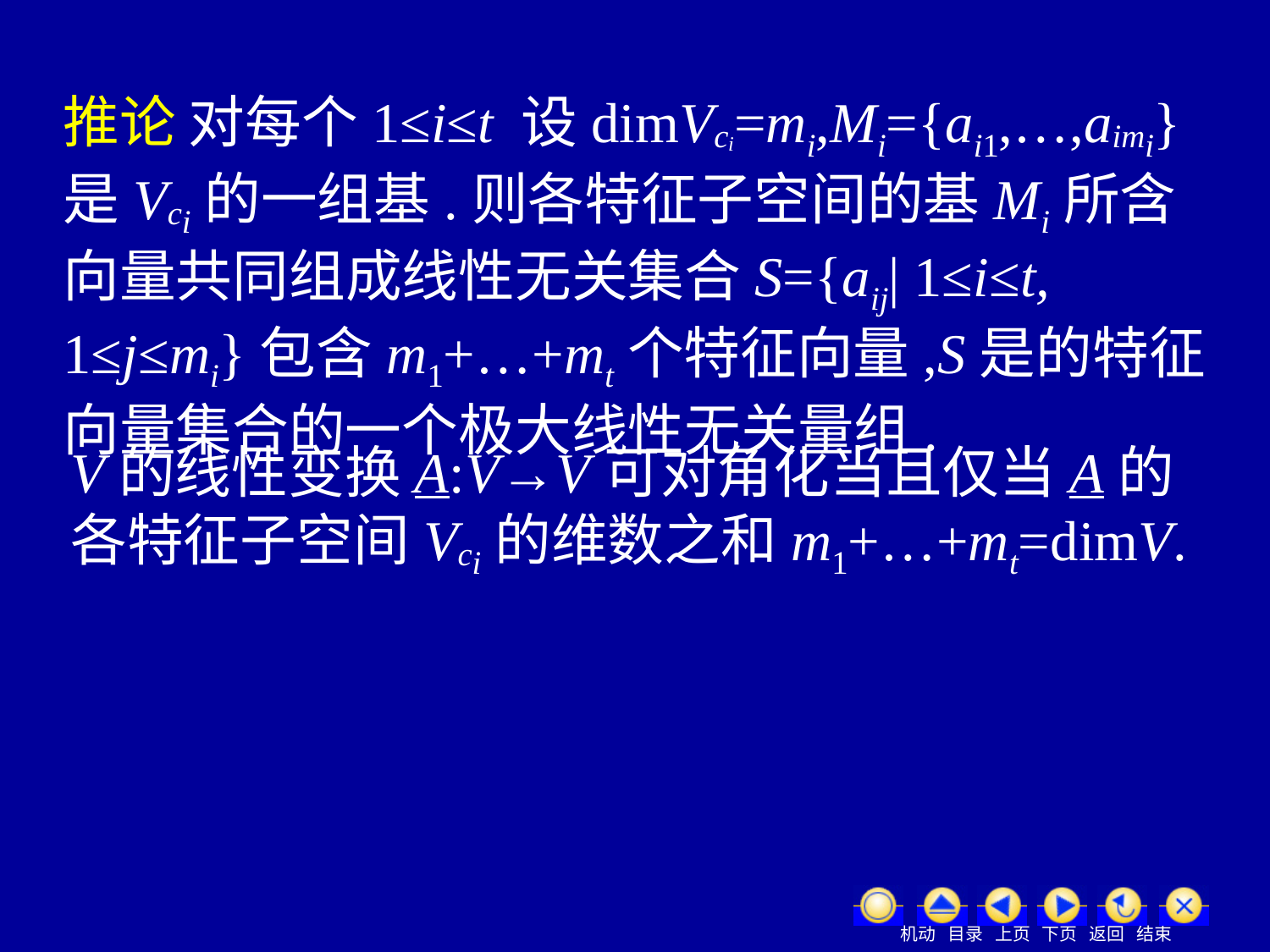

推论 对每个1≤i≤t 设dimVci=mi,Mi={ai1,…,aimi}是Vci的一组基.则各特征子空间的基Mi所含向量共同组成线性无关集合S={aij| 1≤i≤t, 1≤j≤mi}包含m1+…+mt个特征向量,S是的特征向量集合的一个极大线性无关量组.
V的线性变换A:V→V可对角化当且仅当A的各特征子空间Vci的维数之和m1+…+mt=dimV.